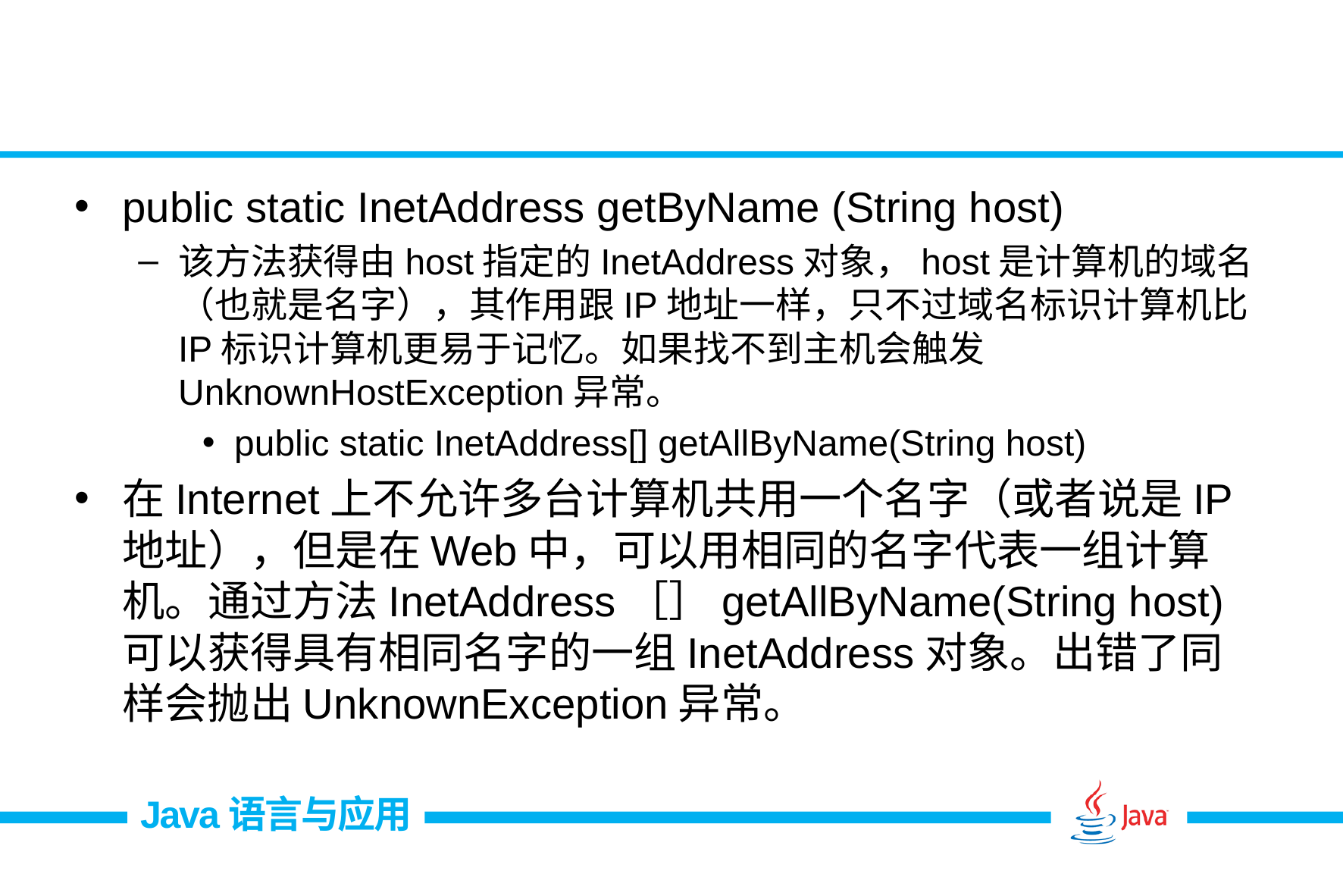

#
public static InetAddress getByName (String host)
该方法获得由host指定的InetAddress对象，host是计算机的域名（也就是名字），其作用跟IP地址一样，只不过域名标识计算机比IP标识计算机更易于记忆。如果找不到主机会触发UnknownHostException异常。
public static InetAddress[] getAllByName(String host)
在Internet上不允许多台计算机共用一个名字（或者说是IP地址），但是在Web中，可以用相同的名字代表一组计算机。通过方法InetAddress［］getAllByName(String host)可以获得具有相同名字的一组InetAddress对象。出错了同样会抛出UnknownException异常。